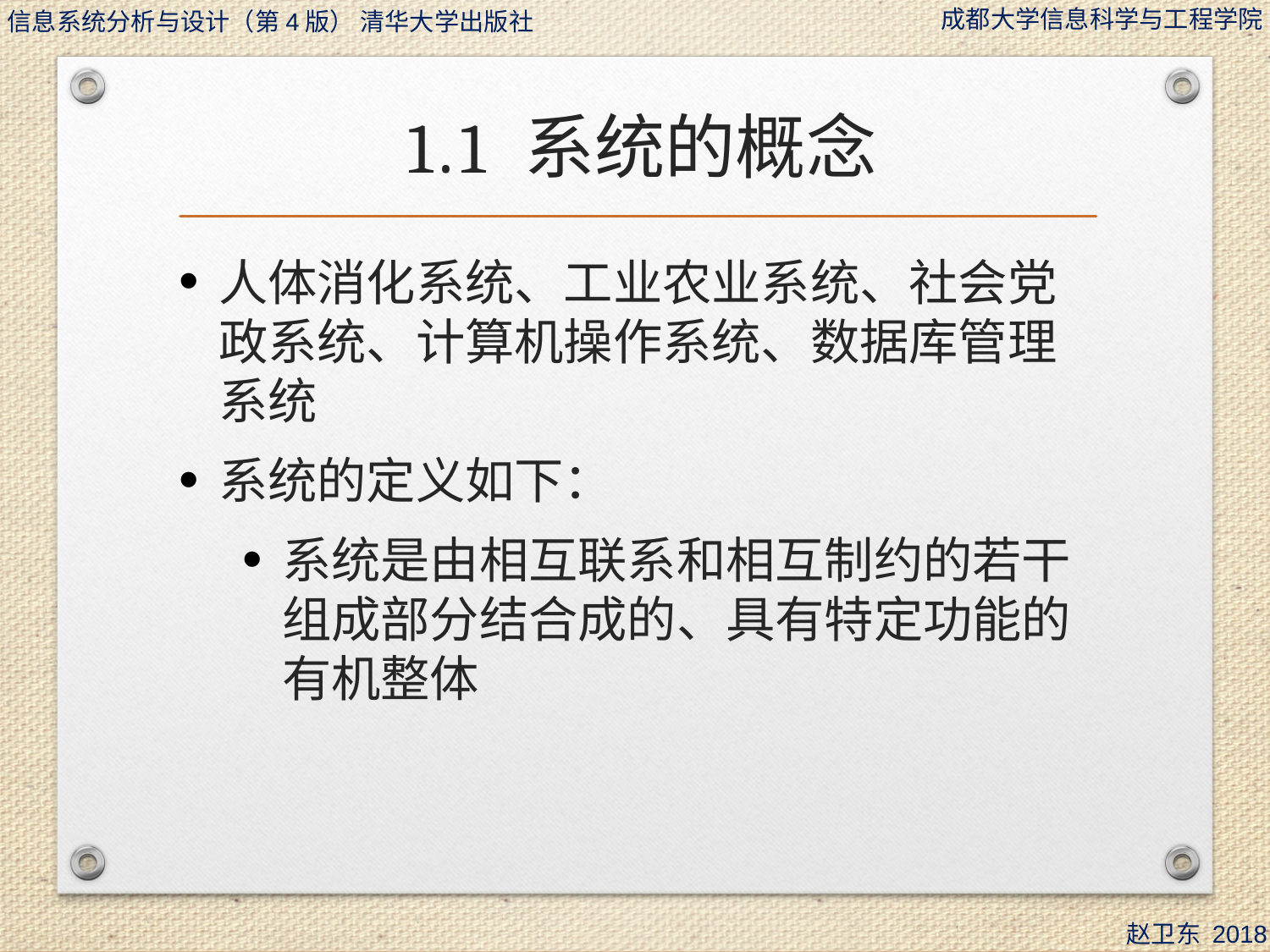

# 1.1 系统的概念
人体消化系统、工业农业系统、社会党政系统、计算机操作系统、数据库管理系统
系统的定义如下：
系统是由相互联系和相互制约的若干组成部分结合成的、具有特定功能的有机整体